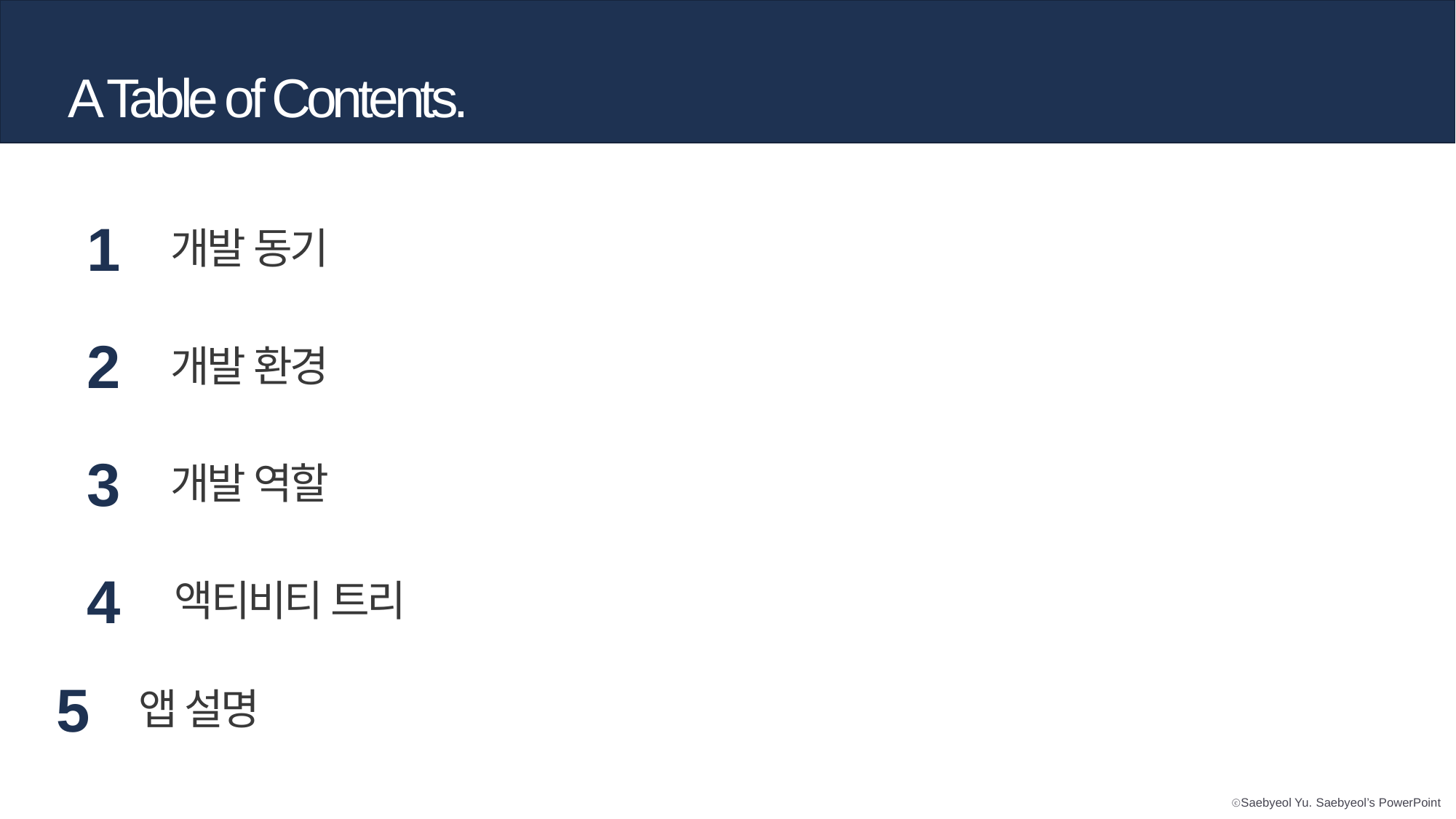

A Table of Contents.
1
개발 동기

2
개발 환경

3
개발 역할

4
액티비티 트리

5
앱 설명